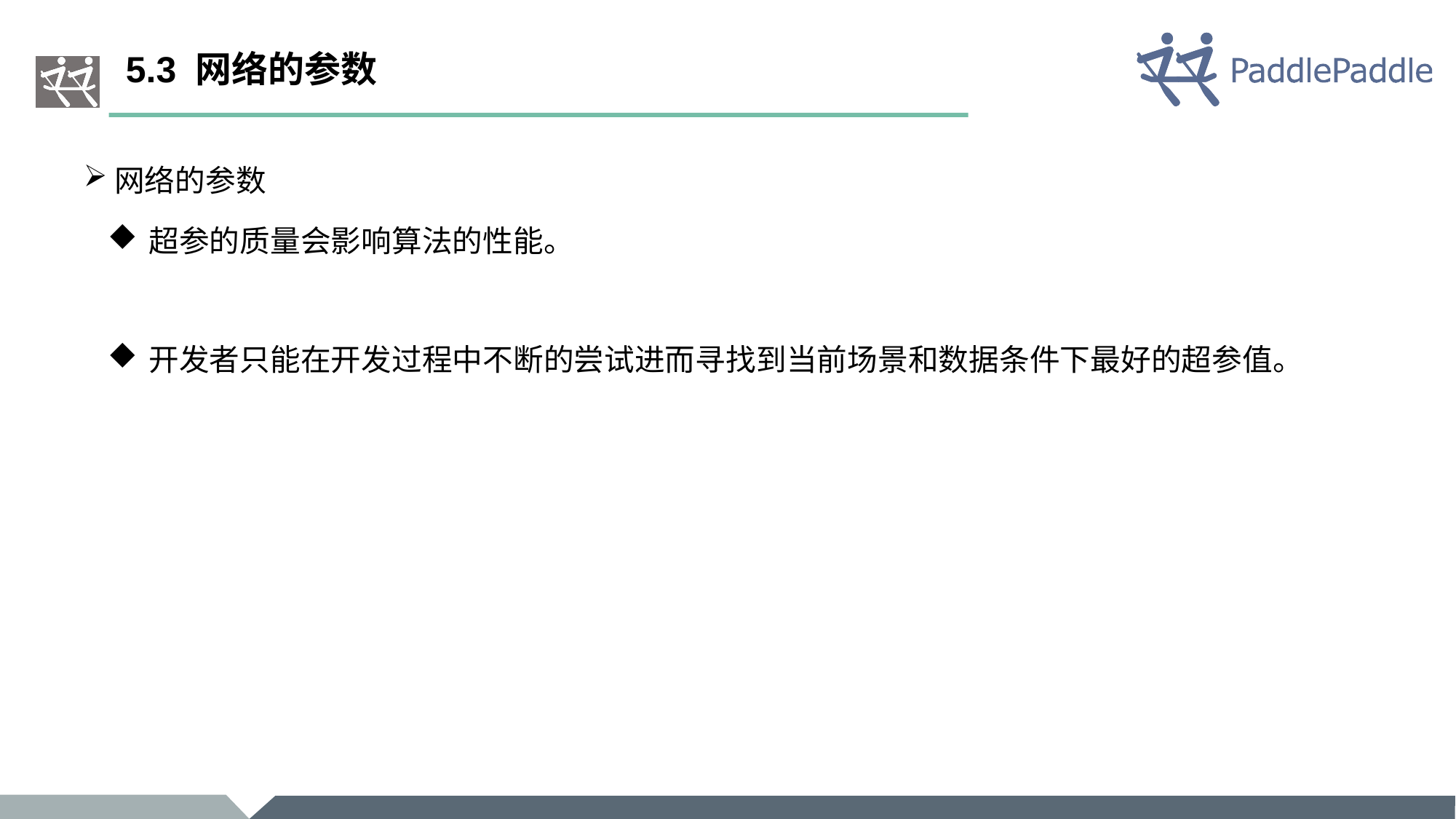

# 5.3 网络的参数
网络的参数
超参的质量会影响算法的性能。

开发者只能在开发过程中不断的尝试进而寻找到当前场景和数据条件下最好的超参值。